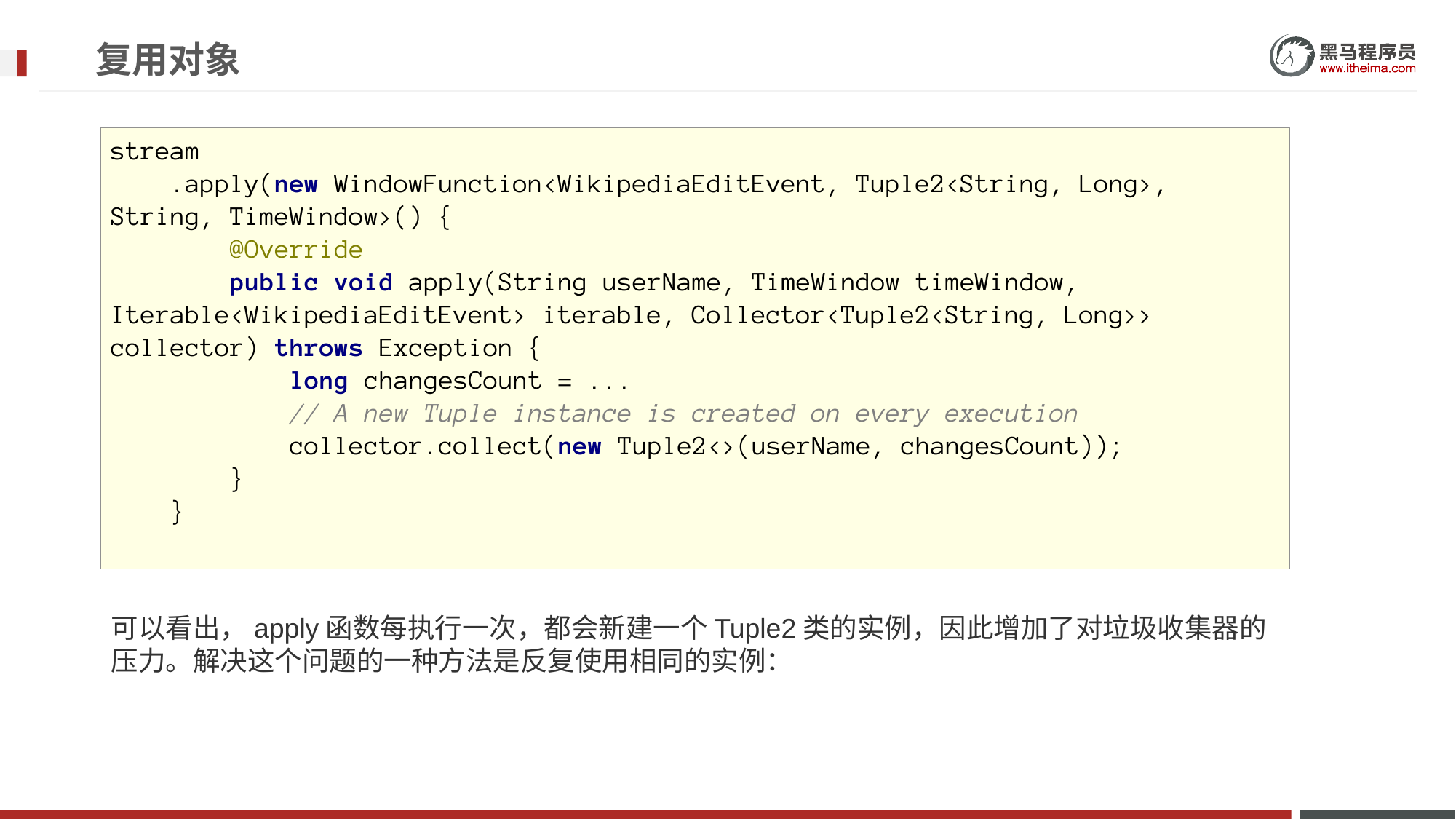

# 复用对象

stream
    .apply(new WindowFunction<WikipediaEditEvent, Tuple2<String, Long>, String, TimeWindow>() {
        @Override
        public void apply(String userName, TimeWindow timeWindow, Iterable<WikipediaEditEvent> iterable, Collector<Tuple2<String, Long>> collector) throws Exception {
            long changesCount = ...
            // A new Tuple instance is created on every execution
            collector.collect(new Tuple2<>(userName, changesCount));
        }
    }

可以看出，apply函数每执行一次，都会新建一个Tuple2类的实例，因此增加了对垃圾收集器的压力。解决这个问题的一种方法是反复使用相同的实例：